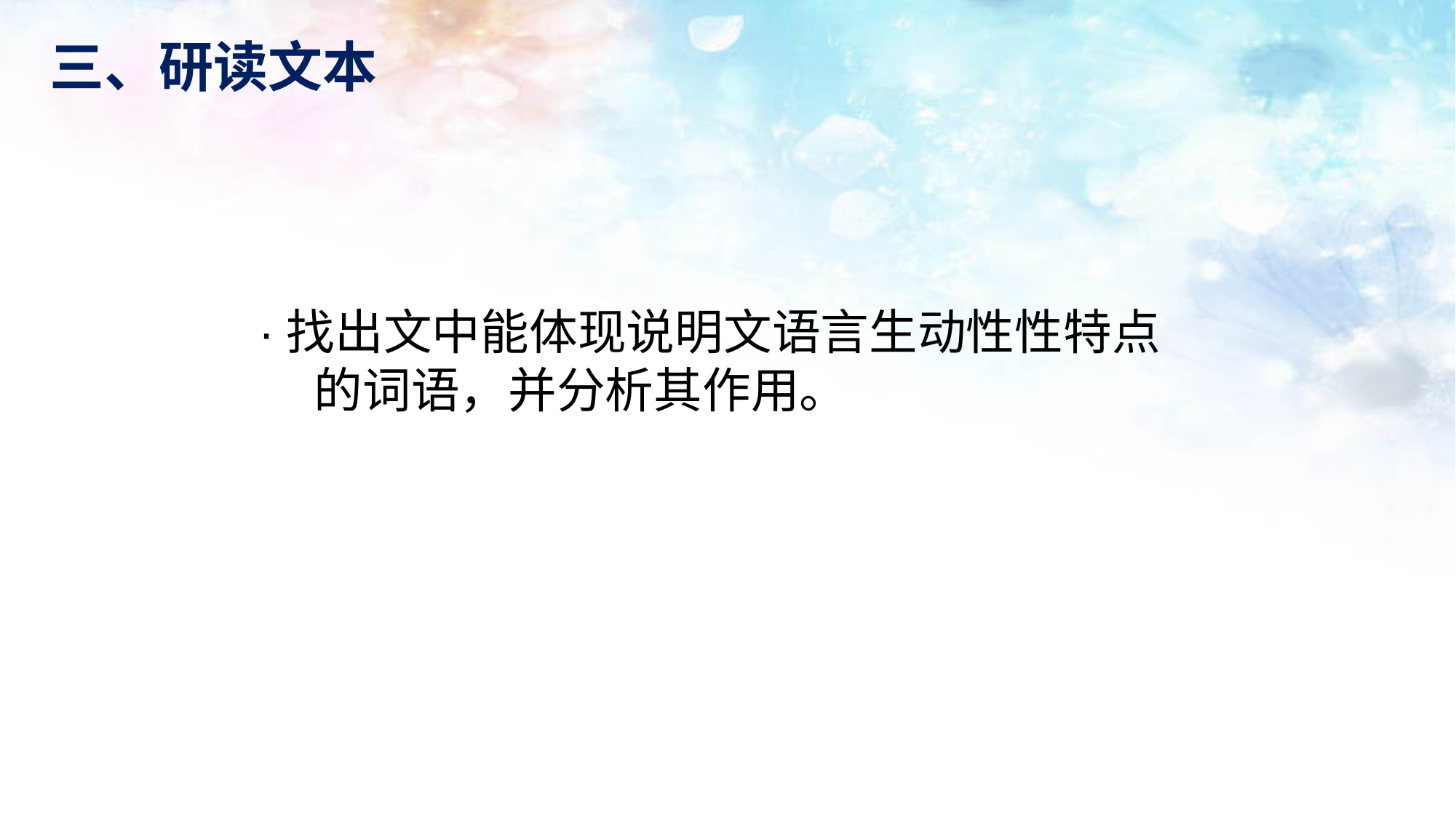

三、研读文本
·找出文中能体现说明文语言生动性性特点
    的词语，并分析其作用。